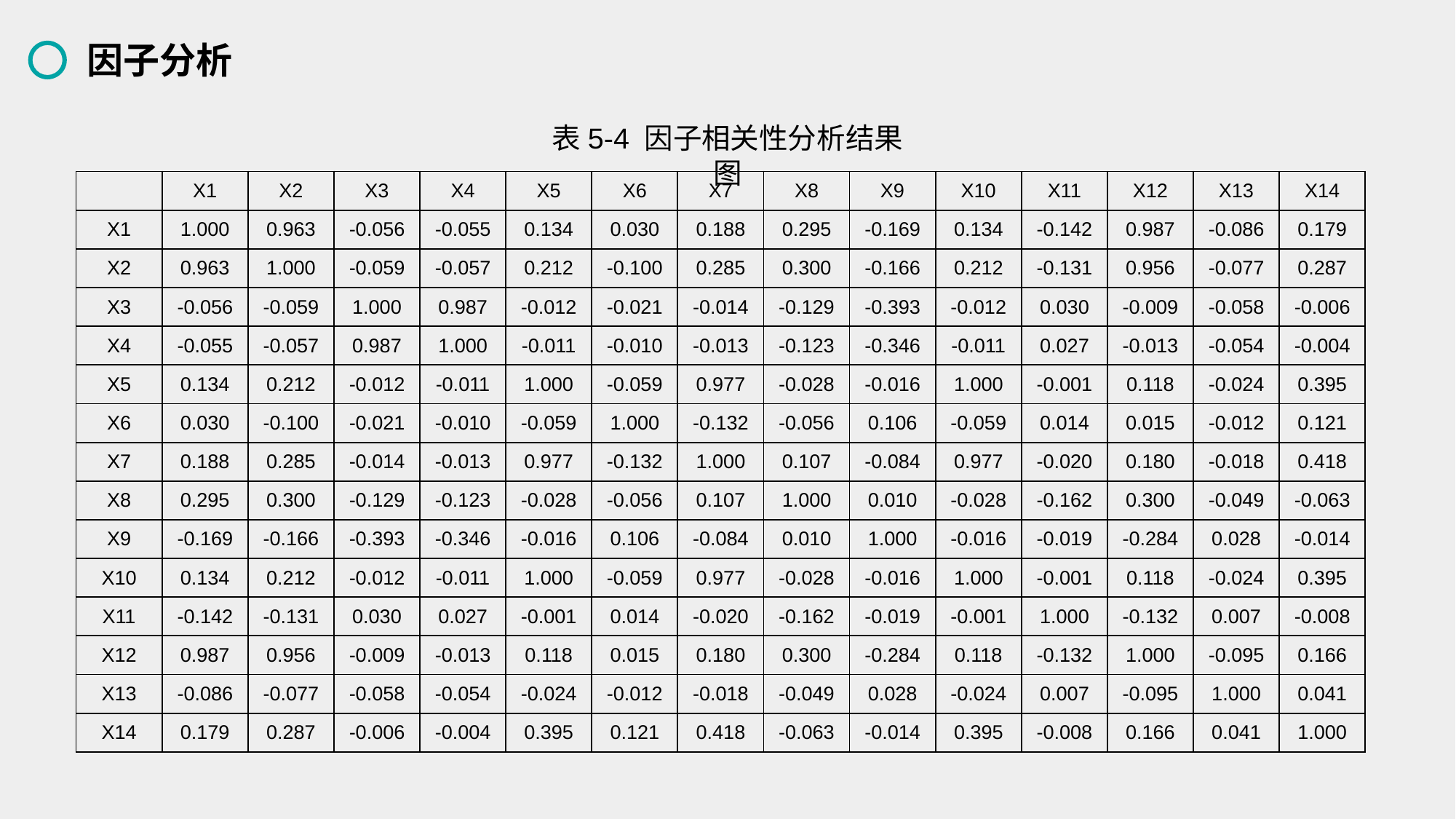

因子分析

表5-4 因子相关性分析结果图
|  | X1 | X2 | X3 | X4 | X5 | X6 | X7 | X8 | X9 | X10 | X11 | X12 | X13 | X14 |
| --- | --- | --- | --- | --- | --- | --- | --- | --- | --- | --- | --- | --- | --- | --- |
| X1 | 1.000 | 0.963 | -0.056 | -0.055 | 0.134 | 0.030 | 0.188 | 0.295 | -0.169 | 0.134 | -0.142 | 0.987 | -0.086 | 0.179 |
| X2 | 0.963 | 1.000 | -0.059 | -0.057 | 0.212 | -0.100 | 0.285 | 0.300 | -0.166 | 0.212 | -0.131 | 0.956 | -0.077 | 0.287 |
| X3 | -0.056 | -0.059 | 1.000 | 0.987 | -0.012 | -0.021 | -0.014 | -0.129 | -0.393 | -0.012 | 0.030 | -0.009 | -0.058 | -0.006 |
| X4 | -0.055 | -0.057 | 0.987 | 1.000 | -0.011 | -0.010 | -0.013 | -0.123 | -0.346 | -0.011 | 0.027 | -0.013 | -0.054 | -0.004 |
| X5 | 0.134 | 0.212 | -0.012 | -0.011 | 1.000 | -0.059 | 0.977 | -0.028 | -0.016 | 1.000 | -0.001 | 0.118 | -0.024 | 0.395 |
| X6 | 0.030 | -0.100 | -0.021 | -0.010 | -0.059 | 1.000 | -0.132 | -0.056 | 0.106 | -0.059 | 0.014 | 0.015 | -0.012 | 0.121 |
| X7 | 0.188 | 0.285 | -0.014 | -0.013 | 0.977 | -0.132 | 1.000 | 0.107 | -0.084 | 0.977 | -0.020 | 0.180 | -0.018 | 0.418 |
| X8 | 0.295 | 0.300 | -0.129 | -0.123 | -0.028 | -0.056 | 0.107 | 1.000 | 0.010 | -0.028 | -0.162 | 0.300 | -0.049 | -0.063 |
| X9 | -0.169 | -0.166 | -0.393 | -0.346 | -0.016 | 0.106 | -0.084 | 0.010 | 1.000 | -0.016 | -0.019 | -0.284 | 0.028 | -0.014 |
| X10 | 0.134 | 0.212 | -0.012 | -0.011 | 1.000 | -0.059 | 0.977 | -0.028 | -0.016 | 1.000 | -0.001 | 0.118 | -0.024 | 0.395 |
| X11 | -0.142 | -0.131 | 0.030 | 0.027 | -0.001 | 0.014 | -0.020 | -0.162 | -0.019 | -0.001 | 1.000 | -0.132 | 0.007 | -0.008 |
| X12 | 0.987 | 0.956 | -0.009 | -0.013 | 0.118 | 0.015 | 0.180 | 0.300 | -0.284 | 0.118 | -0.132 | 1.000 | -0.095 | 0.166 |
| X13 | -0.086 | -0.077 | -0.058 | -0.054 | -0.024 | -0.012 | -0.018 | -0.049 | 0.028 | -0.024 | 0.007 | -0.095 | 1.000 | 0.041 |
| X14 | 0.179 | 0.287 | -0.006 | -0.004 | 0.395 | 0.121 | 0.418 | -0.063 | -0.014 | 0.395 | -0.008 | 0.166 | 0.041 | 1.000 |